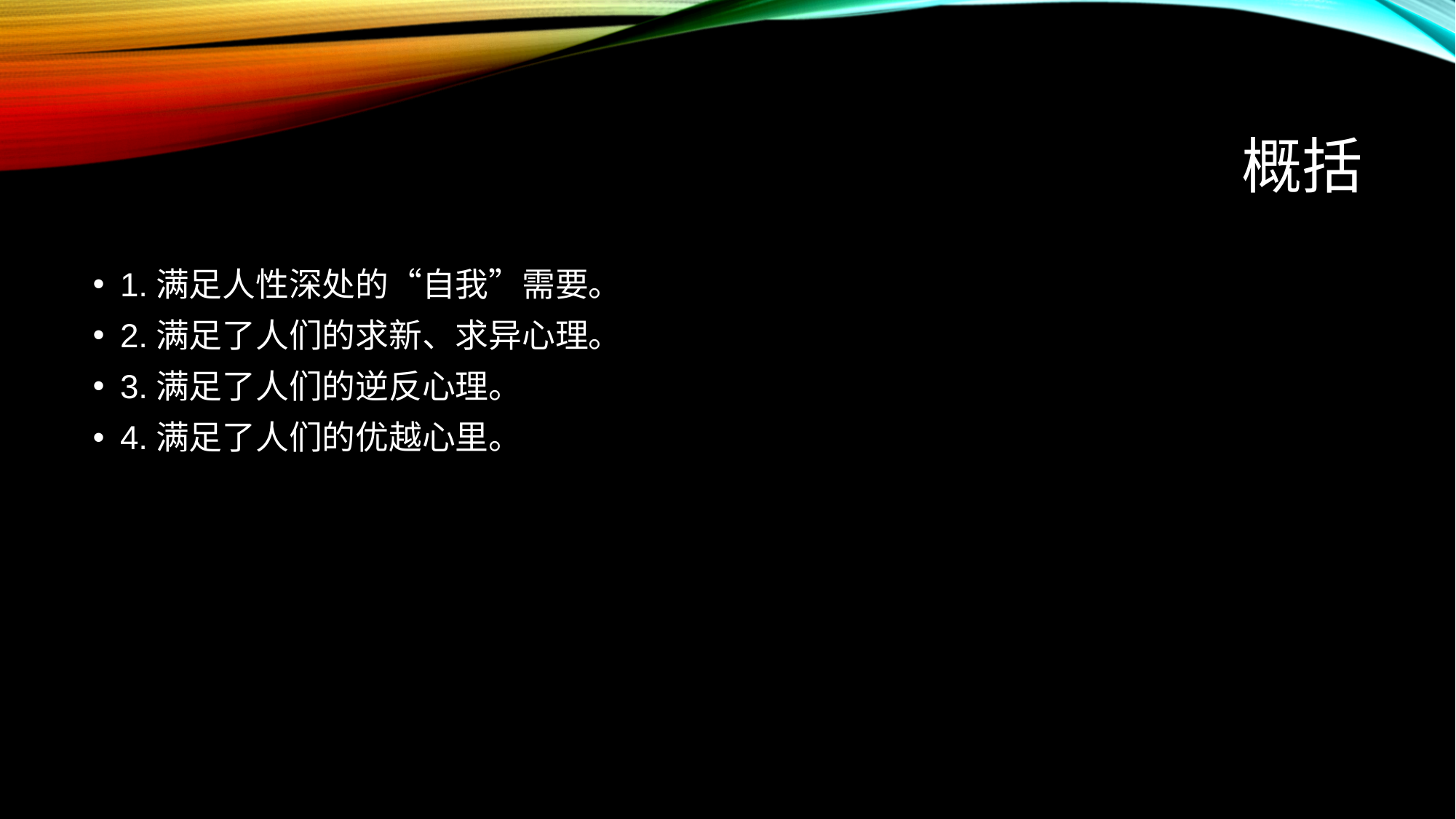

# 概括
1.满足人性深处的“自我”需要。
2.满足了人们的求新、求异心理。
3.满足了人们的逆反心理。
4.满足了人们的优越心里。